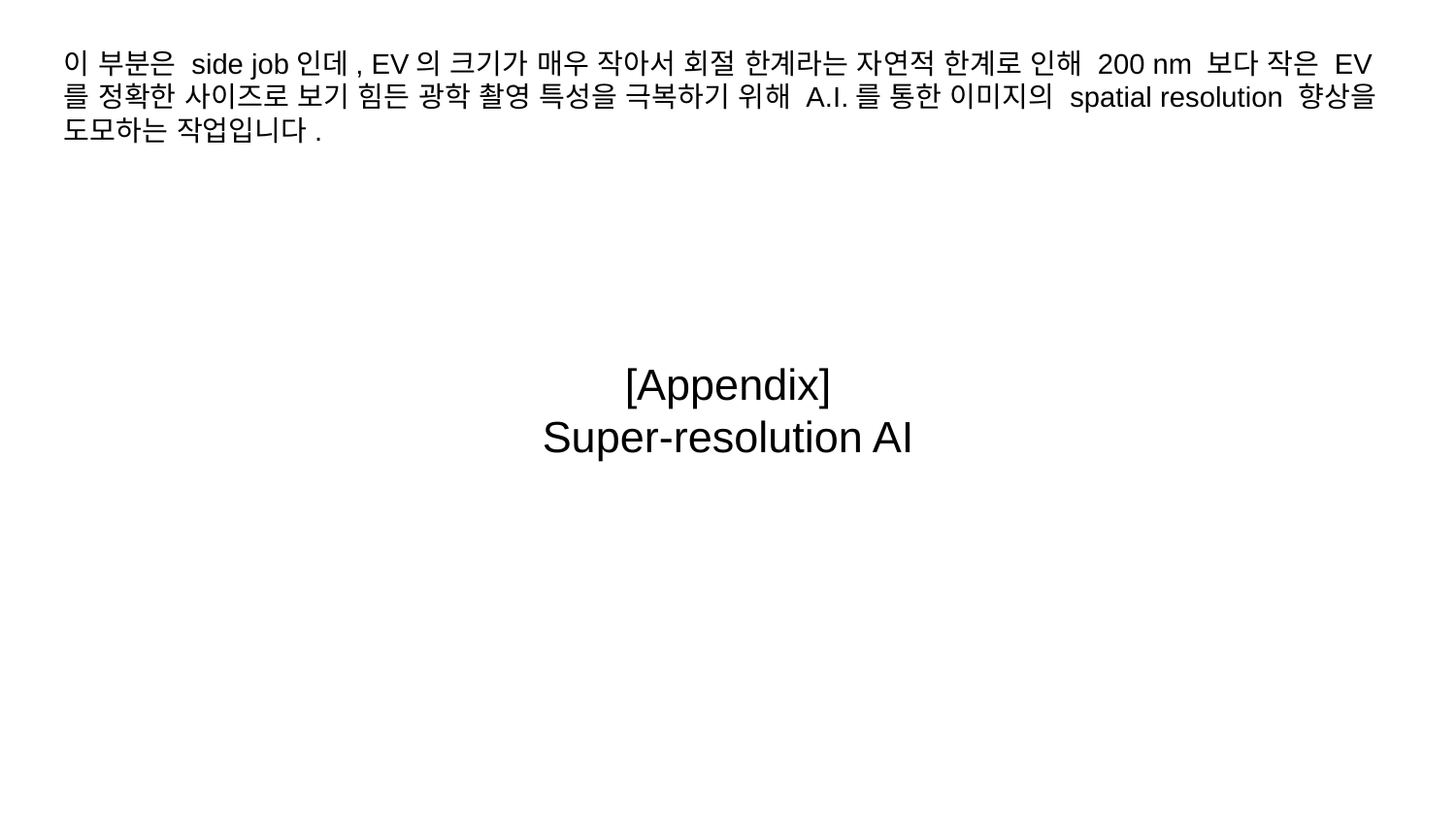

이 부분은 side job인데, EV의 크기가 매우 작아서 회절 한계라는 자연적 한계로 인해 200 nm 보다 작은 EV를 정확한 사이즈로 보기 힘든 광학 촬영 특성을 극복하기 위해 A.I.를 통한 이미지의 spatial resolution 향상을 도모하는 작업입니다.
# [Appendix]
Super-resolution AI